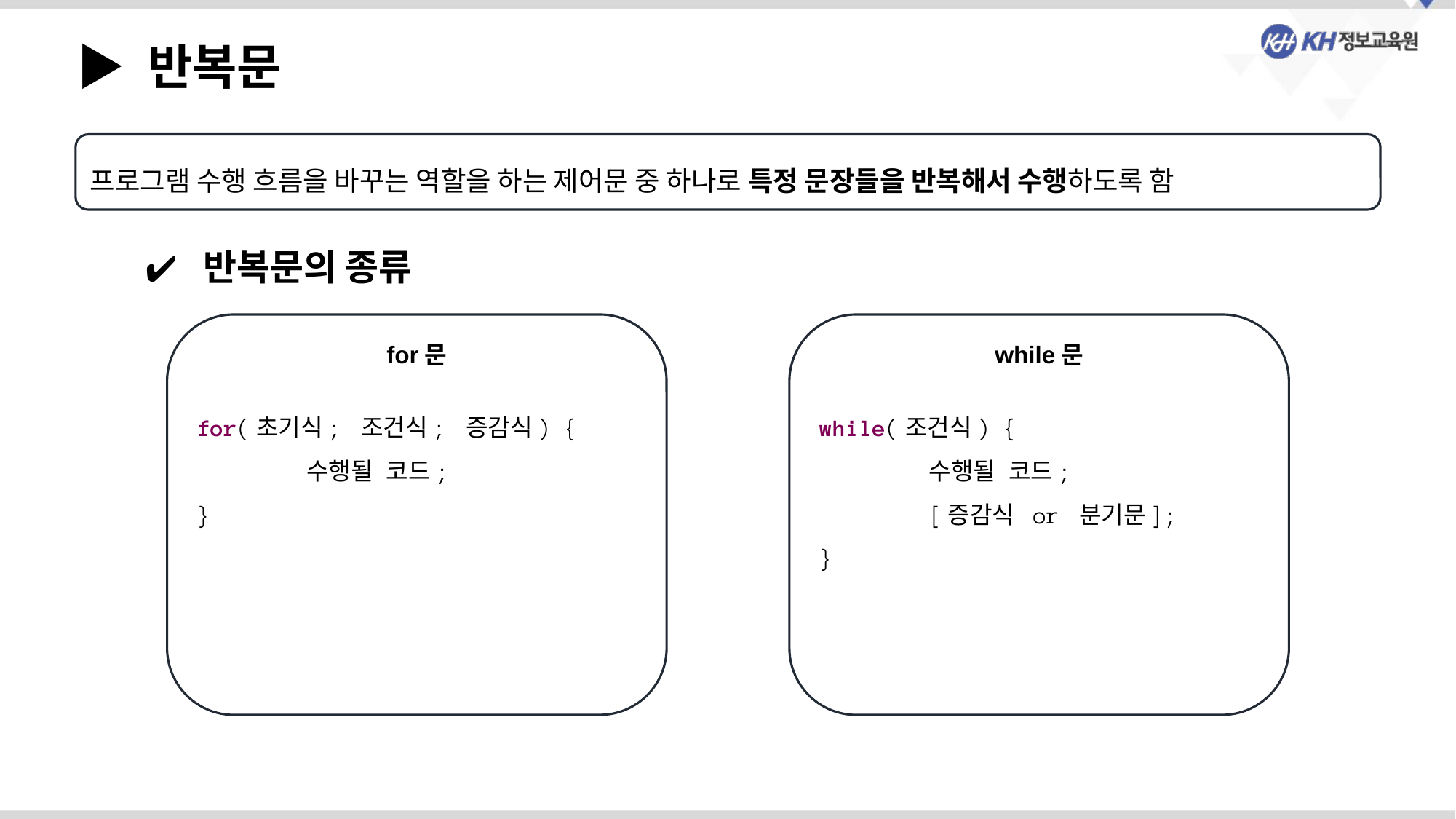

▶ 반복문
프로그램 수행 흐름을 바꾸는 역할을 하는 제어문 중 하나로 특정 문장들을 반복해서 수행하도록 함
 반복문의 종류
for문

for(초기식; 조건식; 증감식) {
	수행될 코드;
}
while문

while(조건식) {
	수행될 코드;
	[증감식 or 분기문];
}